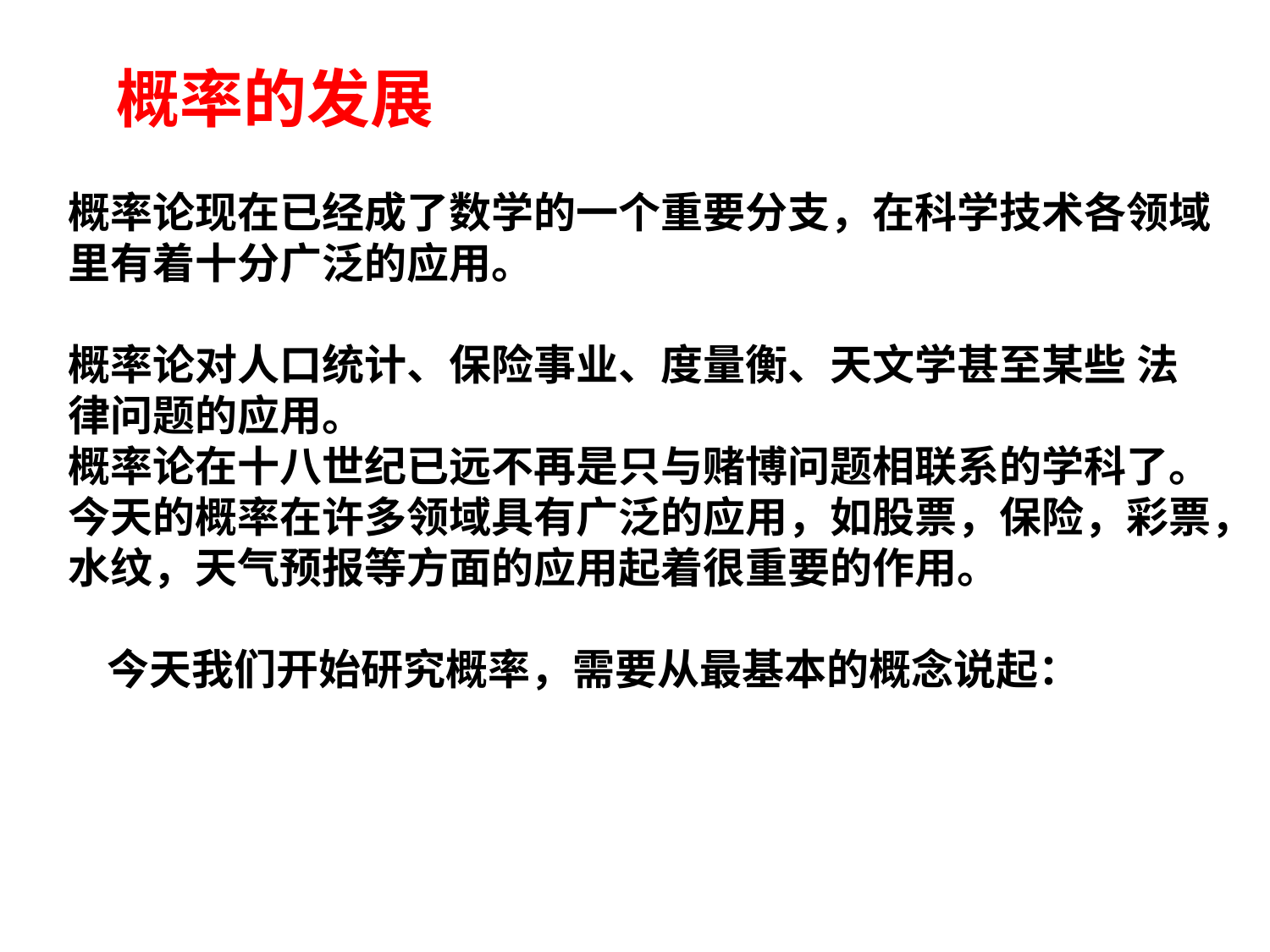

概率的发展

概率论现在已经成了数学的一个重要分支，在科学技术各领域里有着十分广泛的应用。

概率论对人口统计、保险事业、度量衡、天文学甚至某些 法律问题的应用。
概率论在十八世纪已远不再是只与赌博问题相联系的学科了。今天的概率在许多领域具有广泛的应用，如股票，保险，彩票，水纹，天气预报等方面的应用起着很重要的作用。

   今天我们开始研究概率，需要从最基本的概念说起：